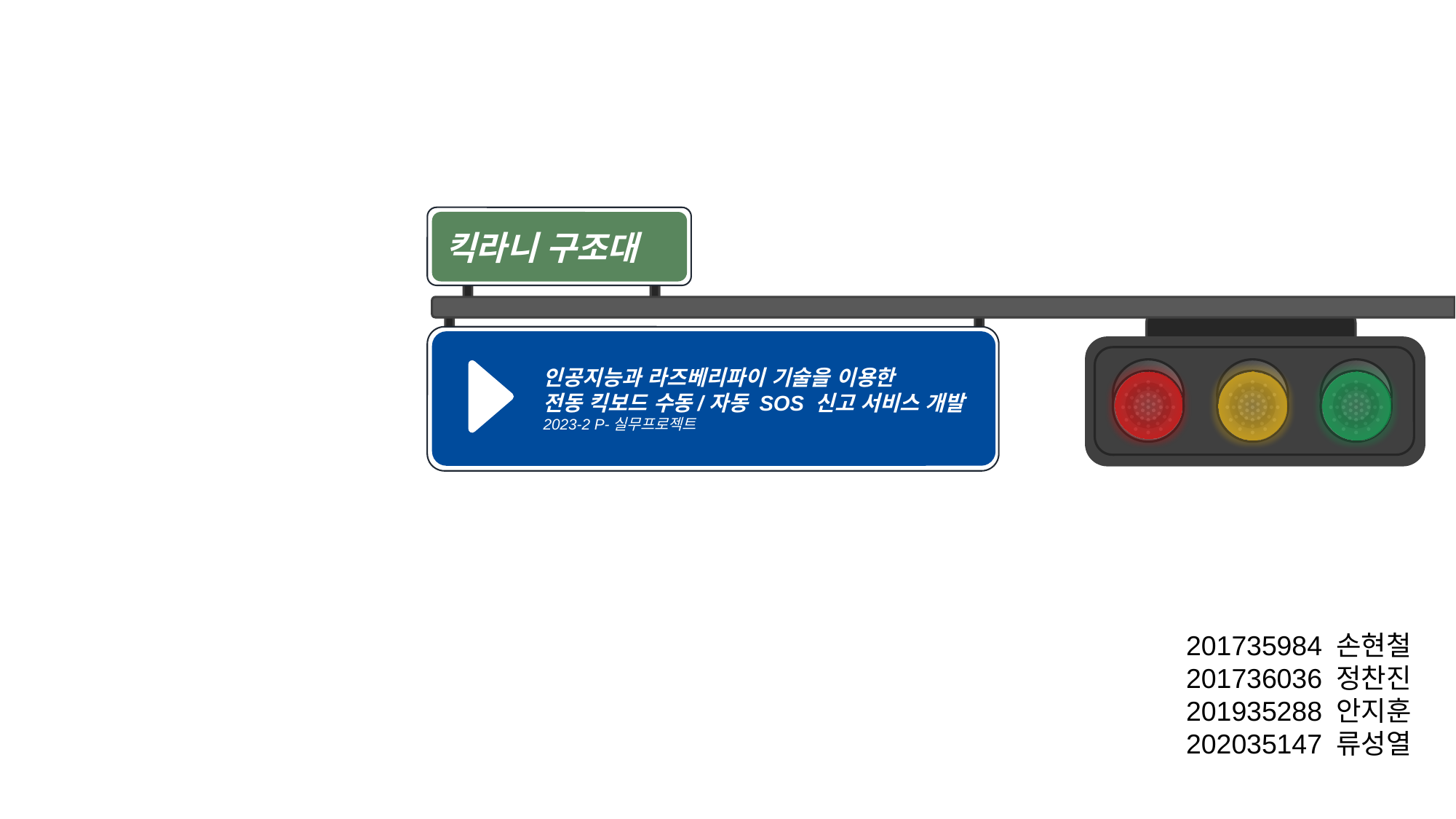

킥라니 구조대

인공지능과 라즈베리파이 기술을 이용한
전동 킥보드 수동/자동 SOS 신고 서비스 개발
2023-2 P-실무프로젝트

201735984 손현철
201736036 정찬진
201935288 안지훈
202035147 류성열